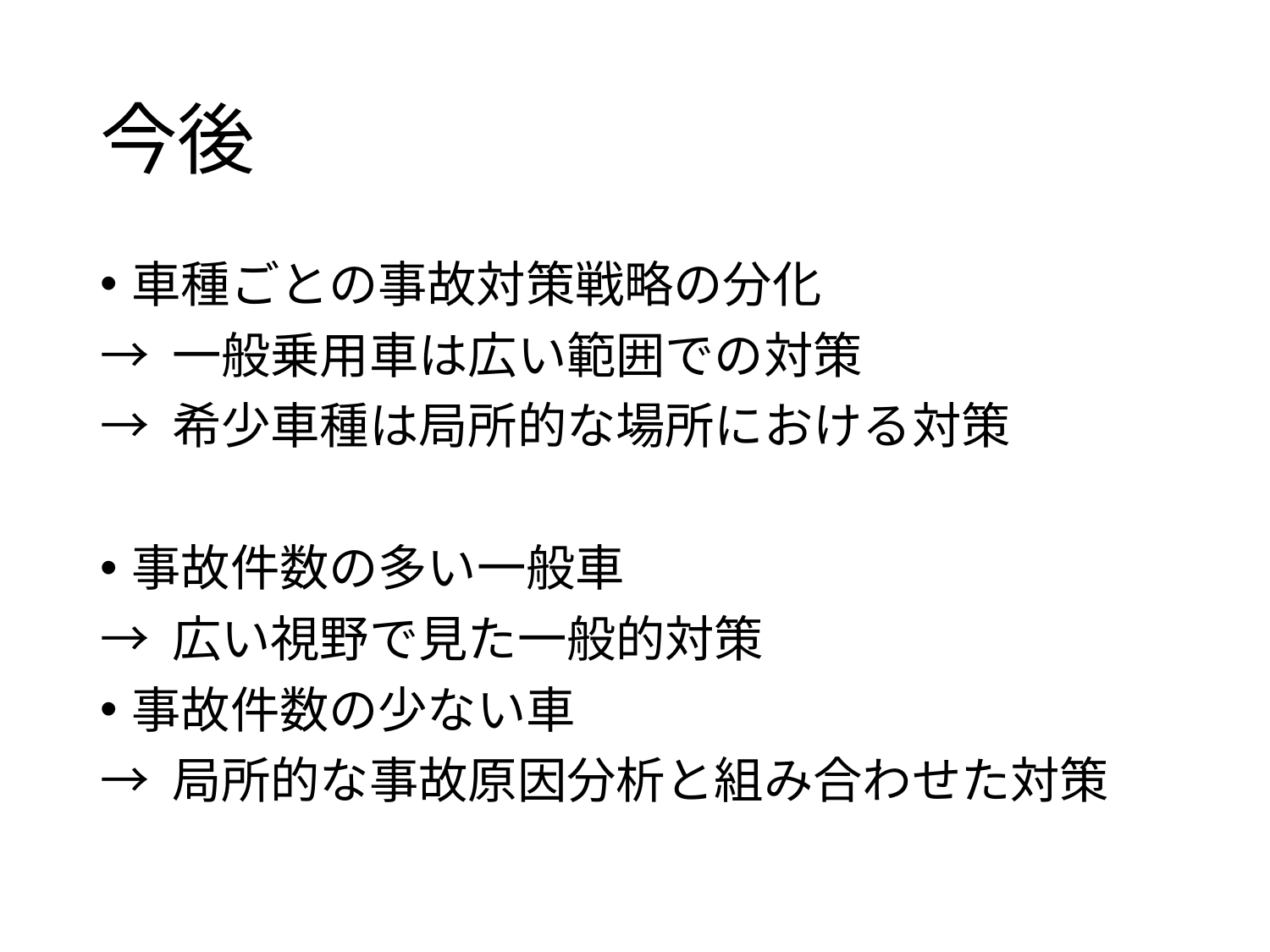

# 今後
車種ごとの事故対策戦略の分化
→ 一般乗用車は広い範囲での対策
→ 希少車種は局所的な場所における対策

事故件数の多い一般車
→ 広い視野で見た一般的対策
事故件数の少ない車
→ 局所的な事故原因分析と組み合わせた対策